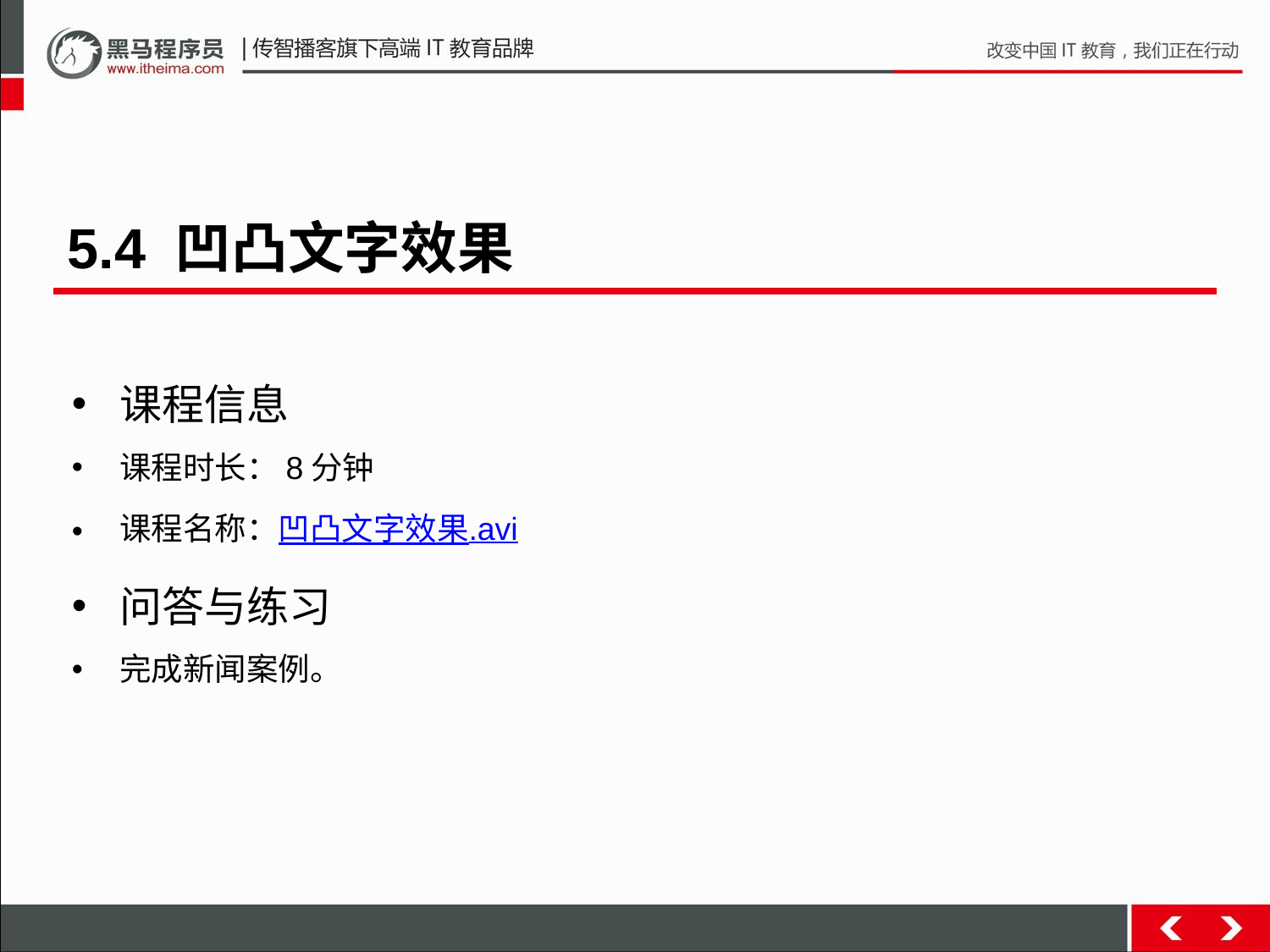

5.4 凹凸文字效果
课程信息
课程时长：8分钟
课程名称：凹凸文字效果.avi
问答与练习
完成新闻案例。